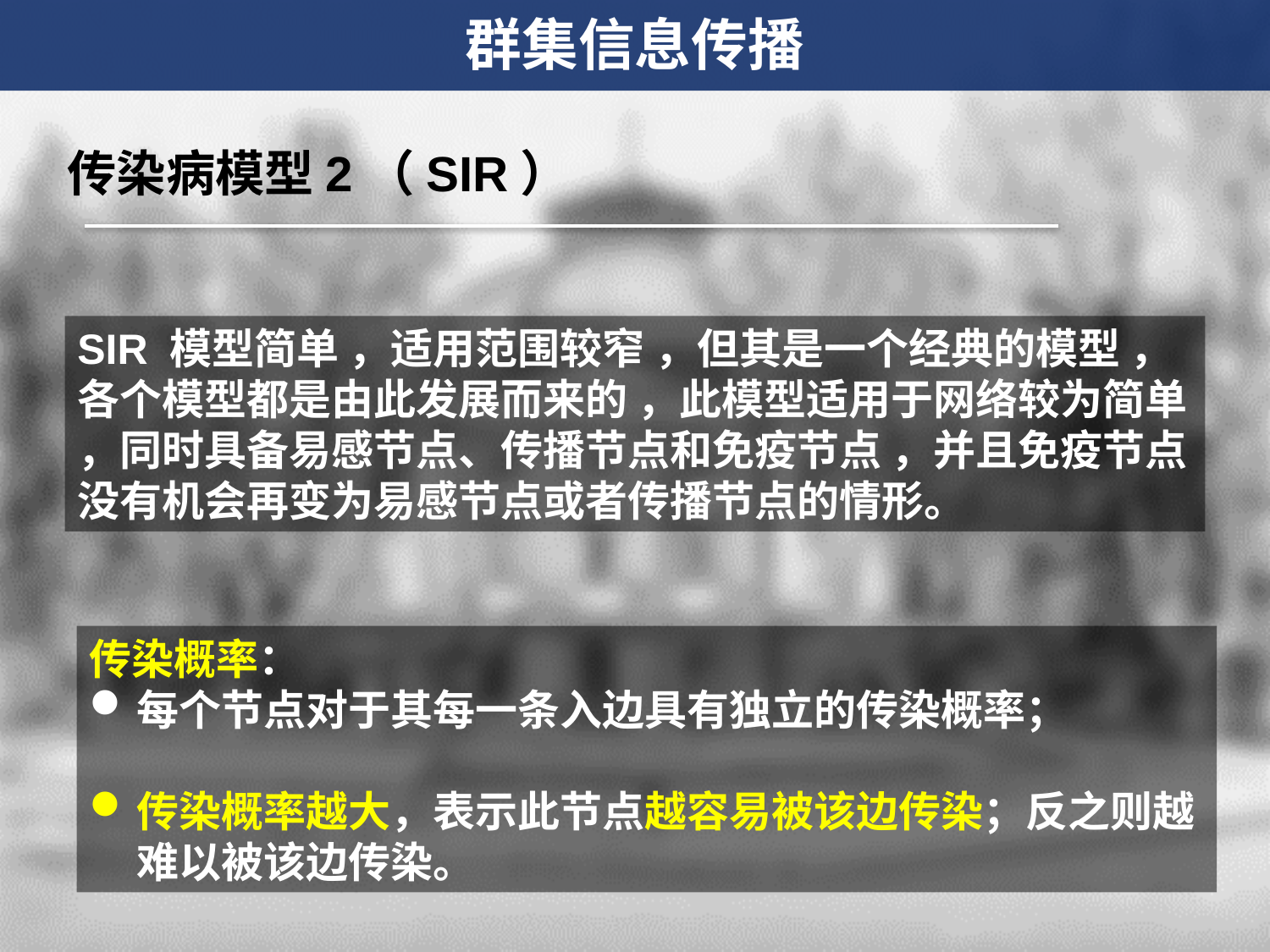

群集信息传播
传染病模型2（SIR）
SIR 模型简单 ，适用范围较窄 ，但其是一个经典的模型 ，各个模型都是由此发展而来的 ，此模型适用于网络较为简单 ，同时具备易感节点、传播节点和免疫节点 ，并且免疫节点没有机会再变为易感节点或者传播节点的情形。
传染概率：
每个节点对于其每一条入边具有独立的传染概率；

传染概率越大，表示此节点越容易被该边传染；反之则越难以被该边传染。